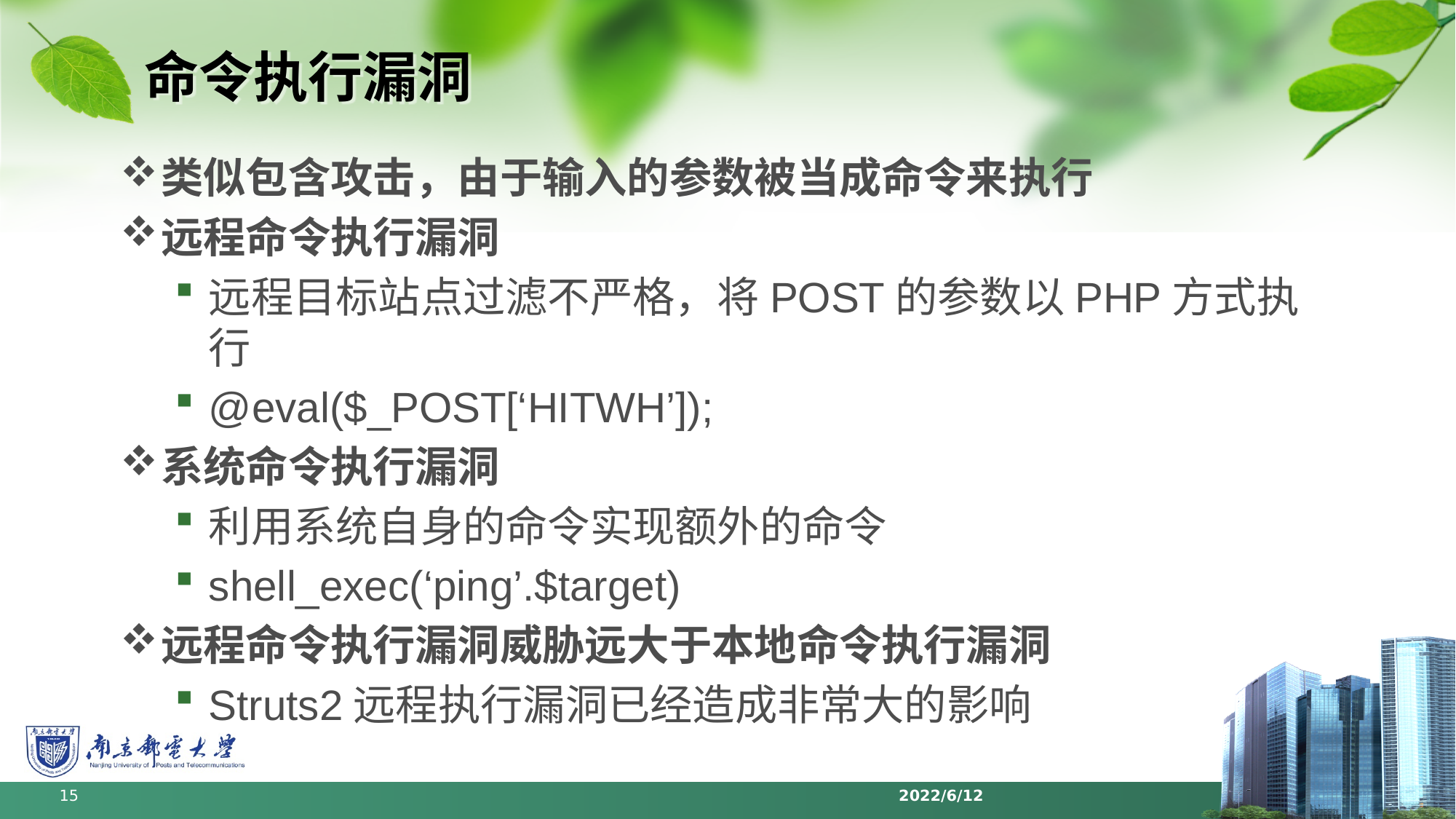

# 命令执行漏洞
类似包含攻击，由于输入的参数被当成命令来执行
远程命令执行漏洞
远程目标站点过滤不严格，将POST的参数以PHP方式执行
@eval($_POST[‘HITWH’]);
系统命令执行漏洞
利用系统自身的命令实现额外的命令
shell_exec(‘ping’.$target)
远程命令执行漏洞威胁远大于本地命令执行漏洞
Struts2远程执行漏洞已经造成非常大的影响

15
2022/6/12